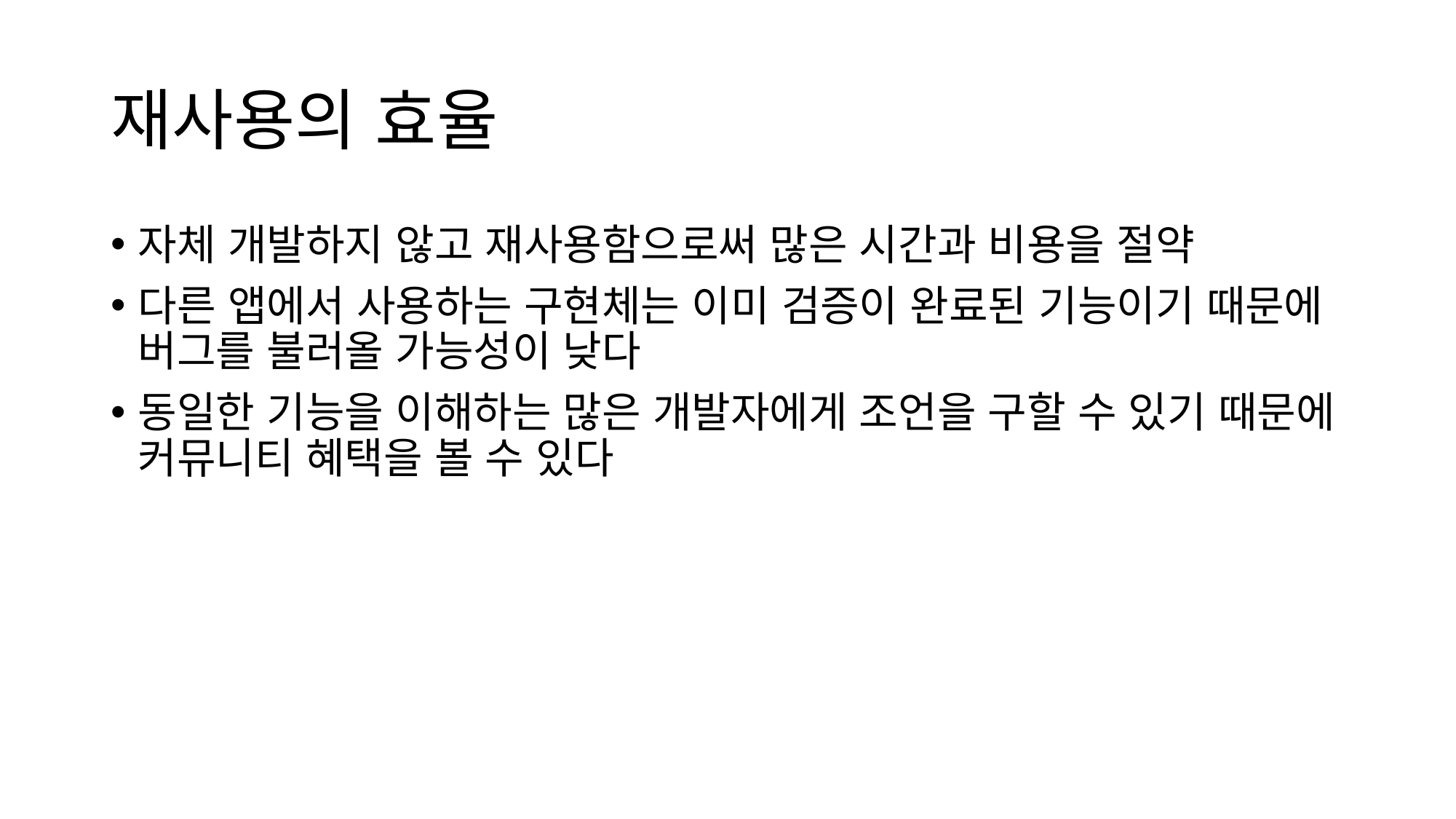

# 재사용의 효율
자체 개발하지 않고 재사용함으로써 많은 시간과 비용을 절약
다른 앱에서 사용하는 구현체는 이미 검증이 완료된 기능이기 때문에 버그를 불러올 가능성이 낮다
동일한 기능을 이해하는 많은 개발자에게 조언을 구할 수 있기 때문에 커뮤니티 혜택을 볼 수 있다